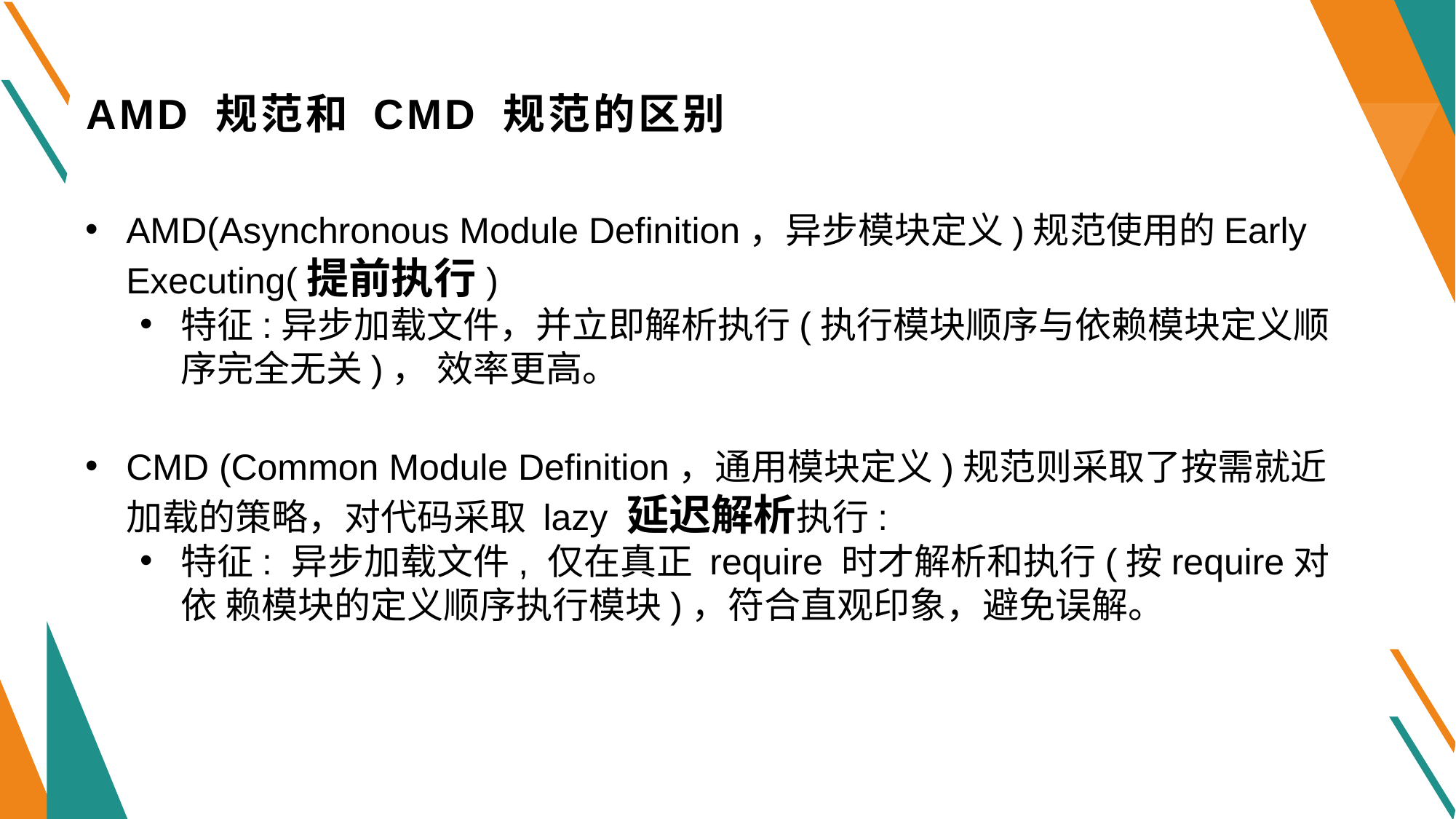

# AMD 规范和 CMD 规范的区别
AMD(Asynchronous Module Definition，异步模块定义)规范使用的Early Executing(提前执行)
特征:异步加载文件，并立即解析执行(执行模块顺序与依赖模块定义顺序完全无关)， 效率更高。
CMD (Common Module Definition，通用模块定义)规范则采取了按需就近加载的策略，对代码采取 lazy 延迟解析执行:
特征: 异步加载文件, 仅在真正 require 时才解析和执行(按require对依 赖模块的定义顺序执行模块)，符合直观印象，避免误解。